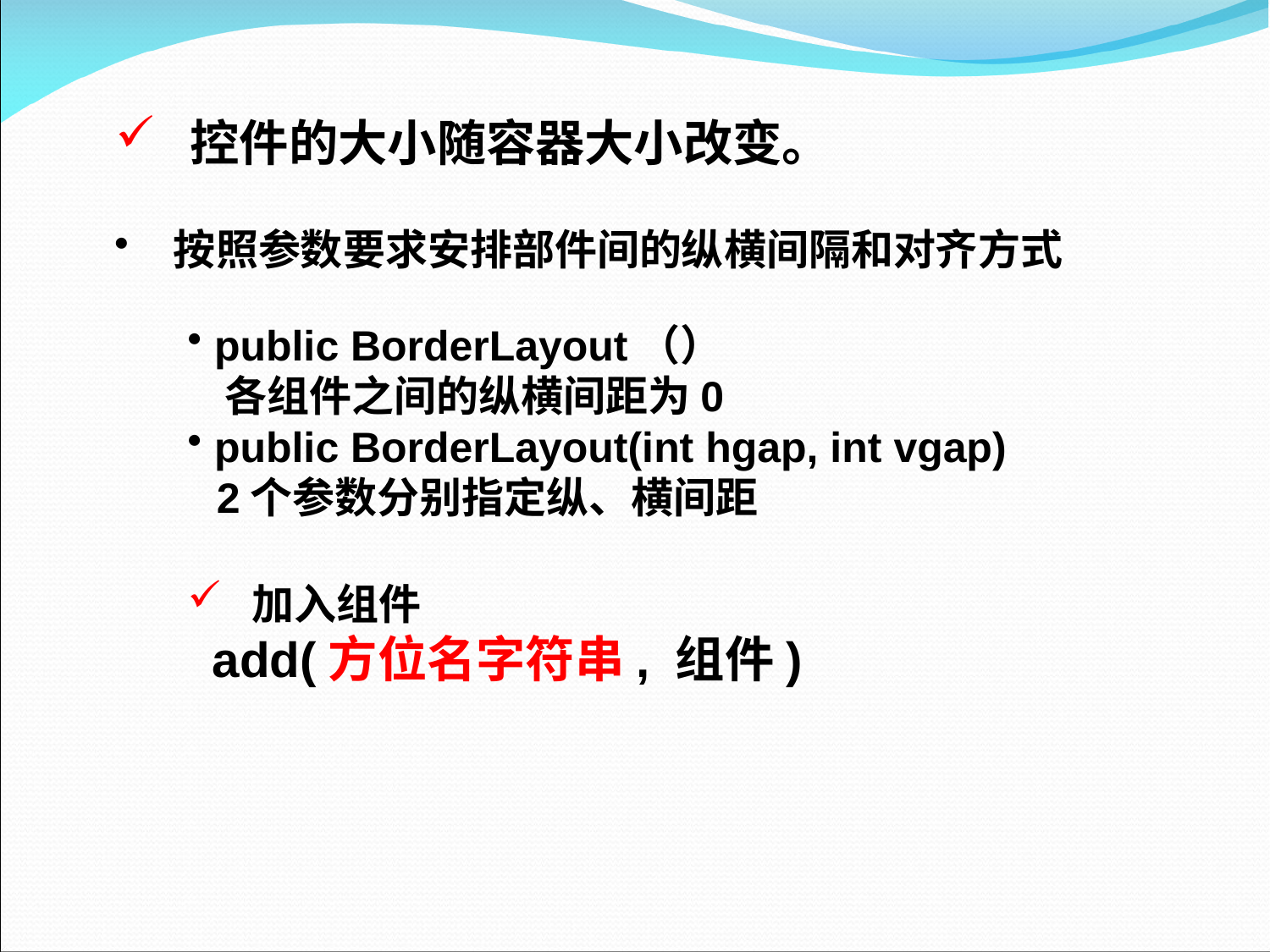

控件的大小随容器大小改变。
  按照参数要求安排部件间的纵横间隔和对齐方式

 public BorderLayout（）
      各组件之间的纵横间距为0
 public BorderLayout(int hgap, int vgap)
     2个参数分别指定纵、横间距
  加入组件
    add(方位名字符串, 组件)